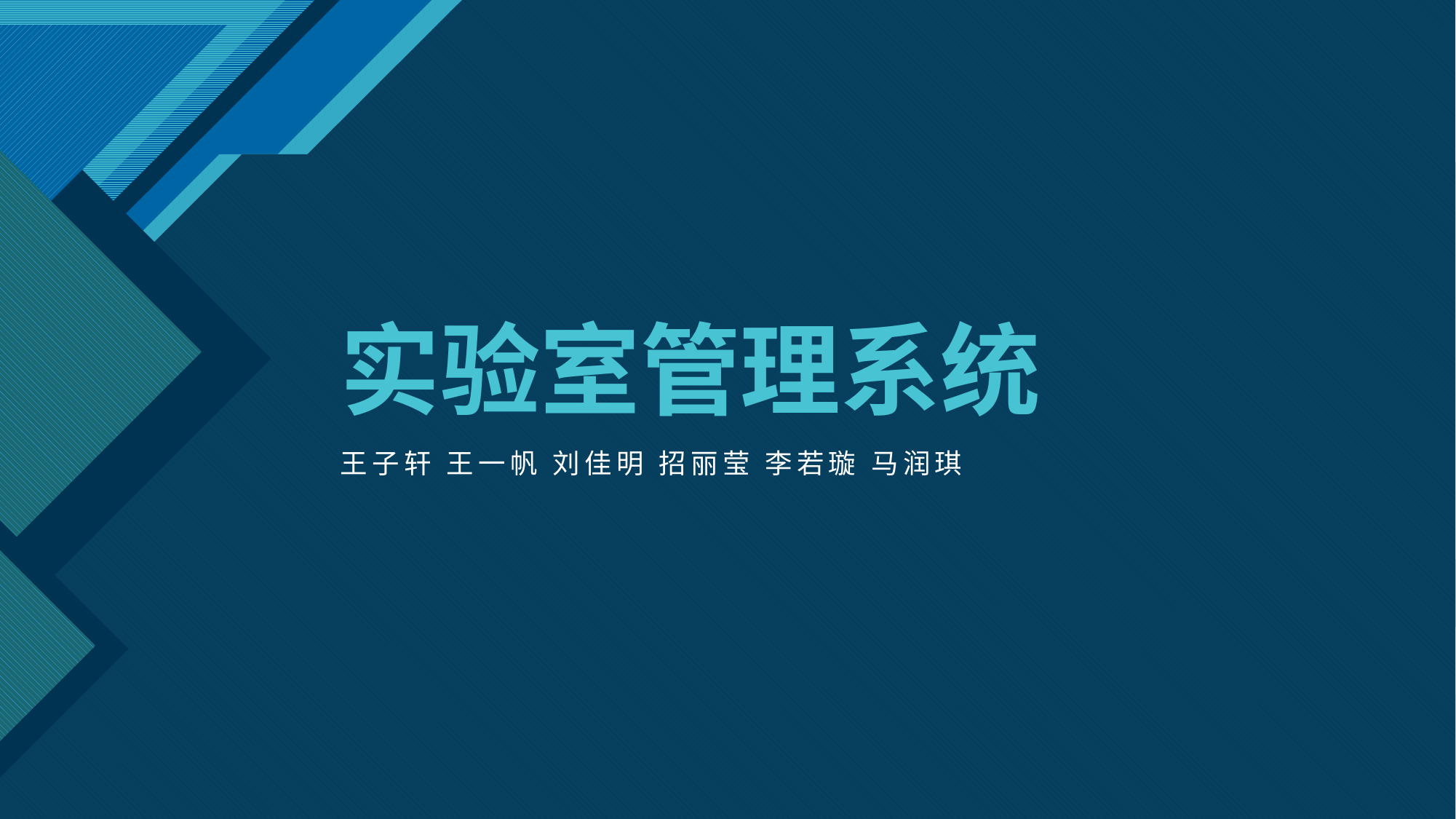

# 实验室管理系统
王子轩 王一帆 刘佳明 招丽莹 李若璇 马润琪